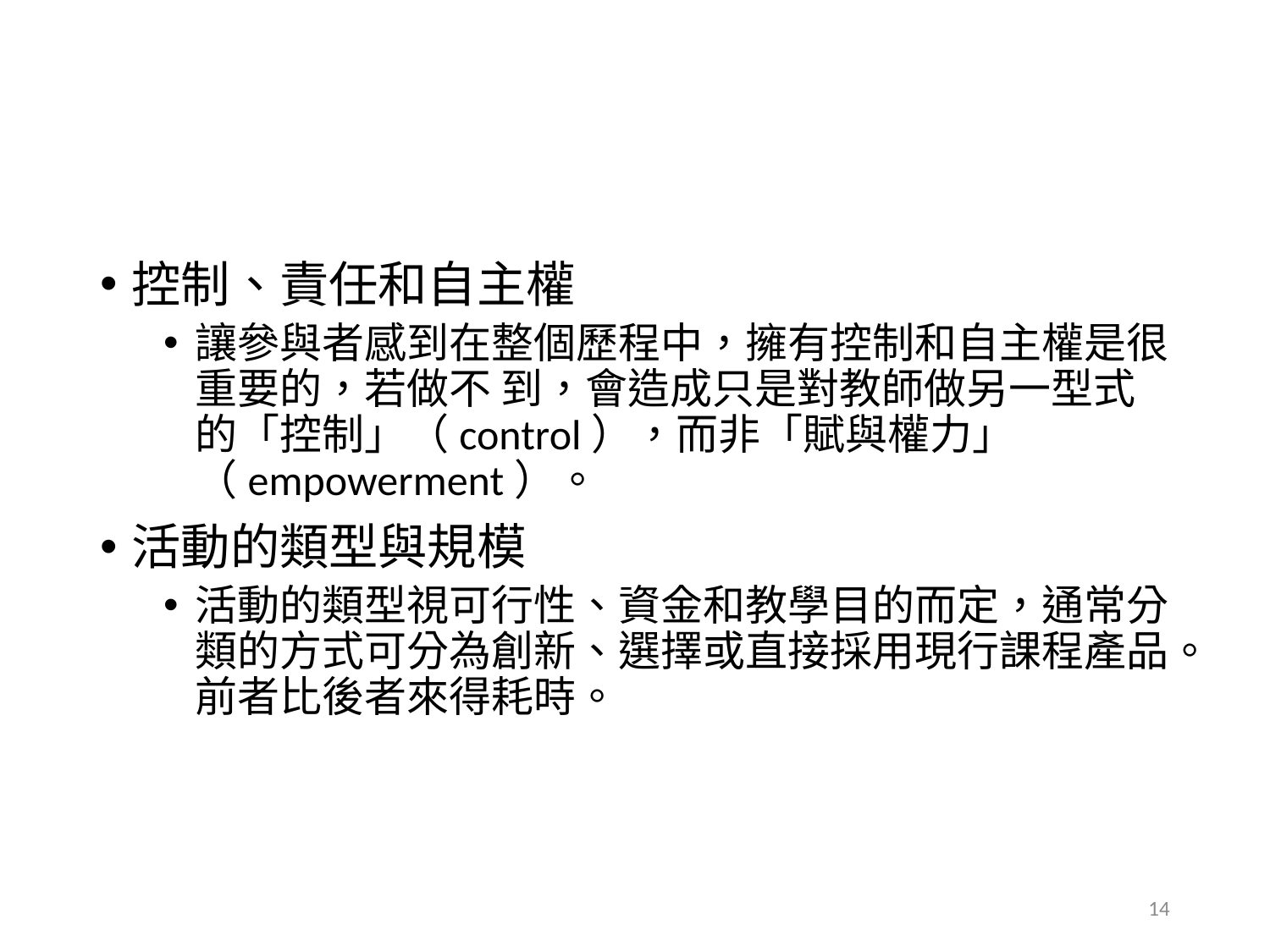

#
控制、責任和自主權
讓參與者感到在整個歷程中，擁有控制和自主權是很重要的，若做不 到，會造成只是對教師做另一型式 的「控制」（control），而非「賦與權力」（empowerment）。
活動的類型與規模
活動的類型視可行性、資金和教學目的而定，通常分類的方式可分為創新、選擇或直接採用現行課程產品。前者比後者來得耗時。
14